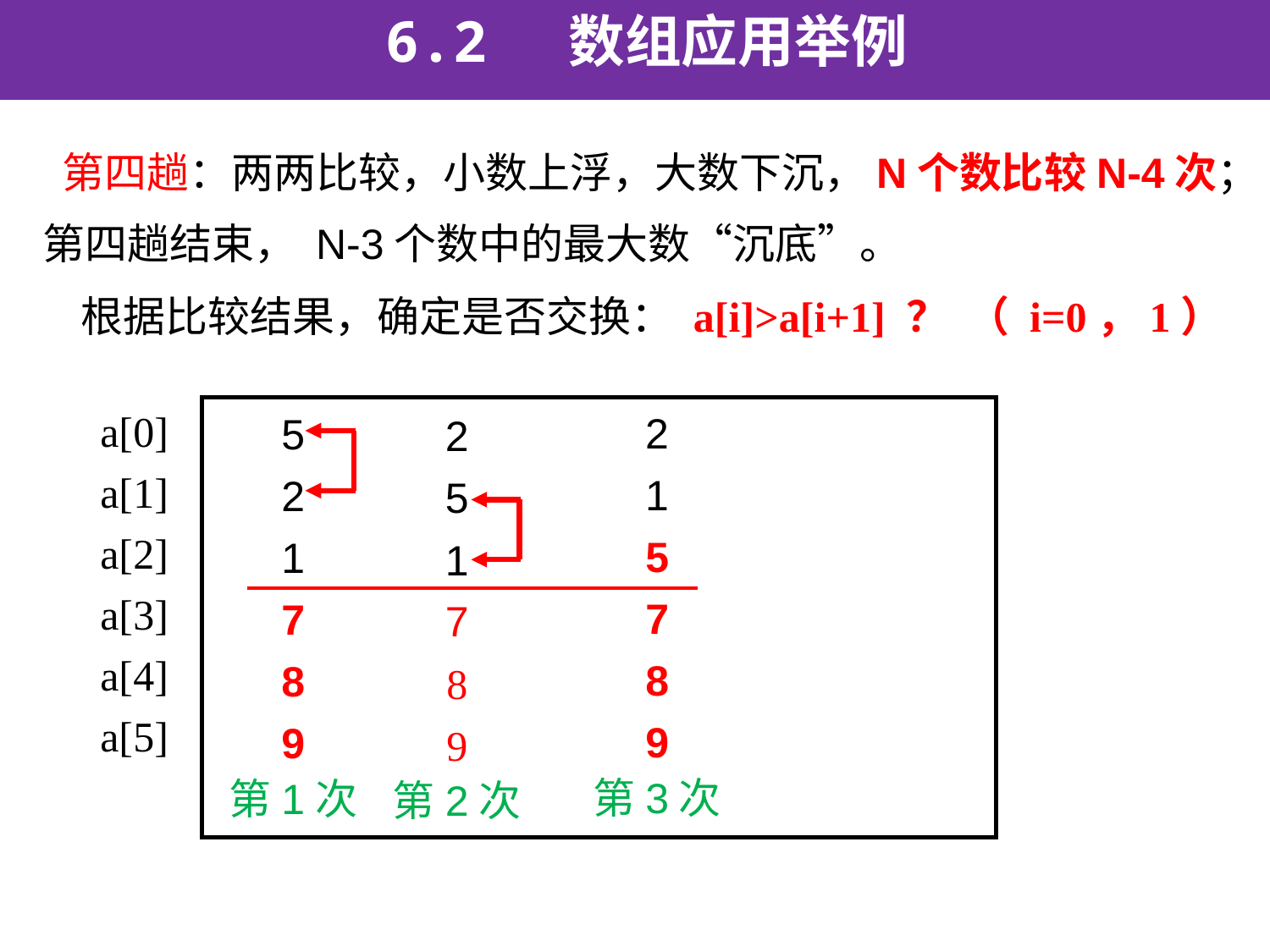

6.2  数组应用举例
 第四趟：两两比较，小数上浮，大数下沉，N个数比较N-4次；第四趟结束， N-3个数中的最大数“沉底”。
   根据比较结果，确定是否交换： a[i]>a[i+1] ？  （ i=0，1）

a[0]
a[1]
a[2]
a[3]
a[4]
a[5]

2
1
5
7
8
9
第3次
5
2
1
7
8
9
第1次
2
5
1
7
8
9
第2次